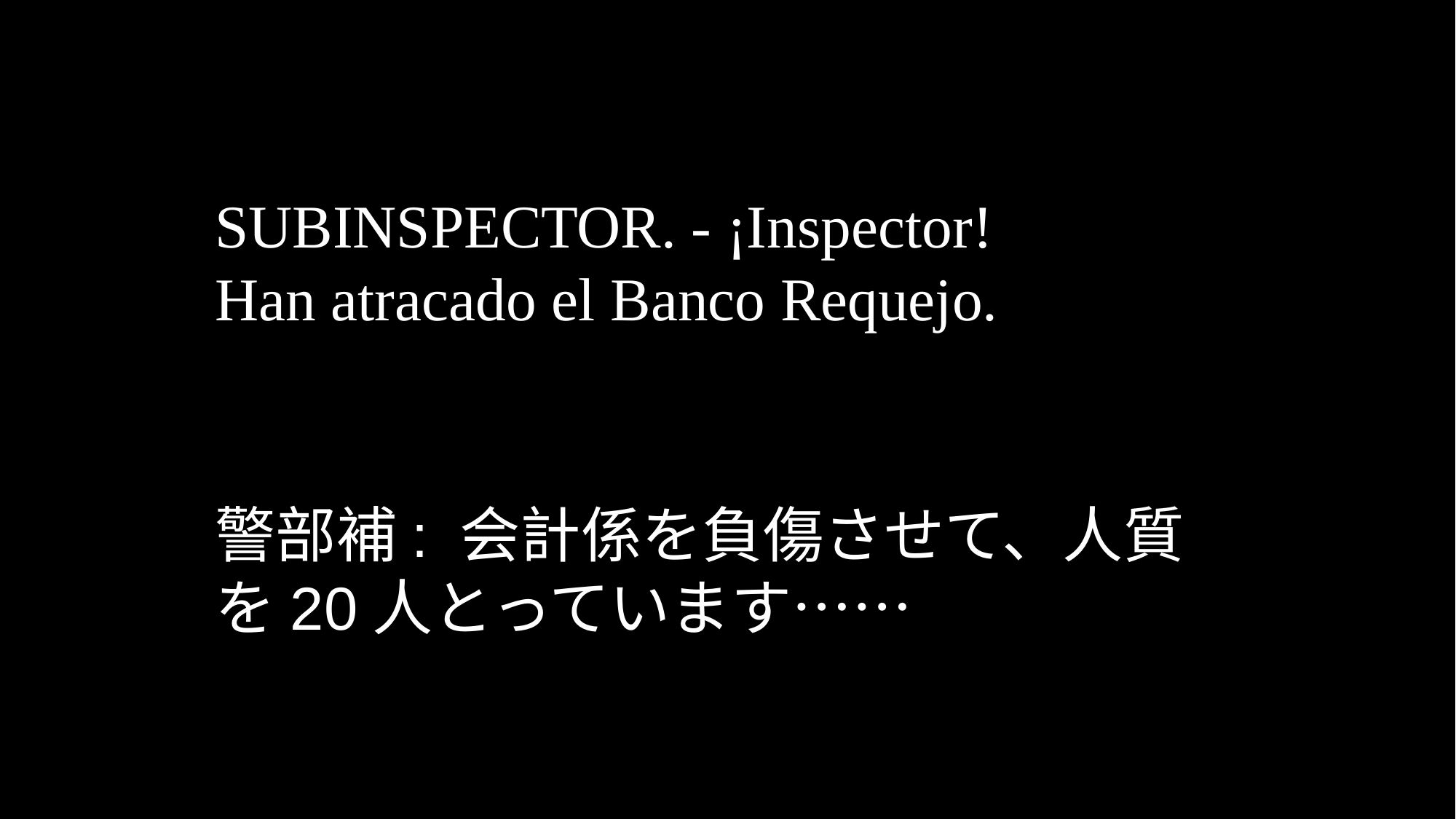

SUBINSPECTOR. - ¡Inspector! Han atracado el Banco Requejo.

警部補: 会計係を負傷させて、人質を20人とっています⋯⋯